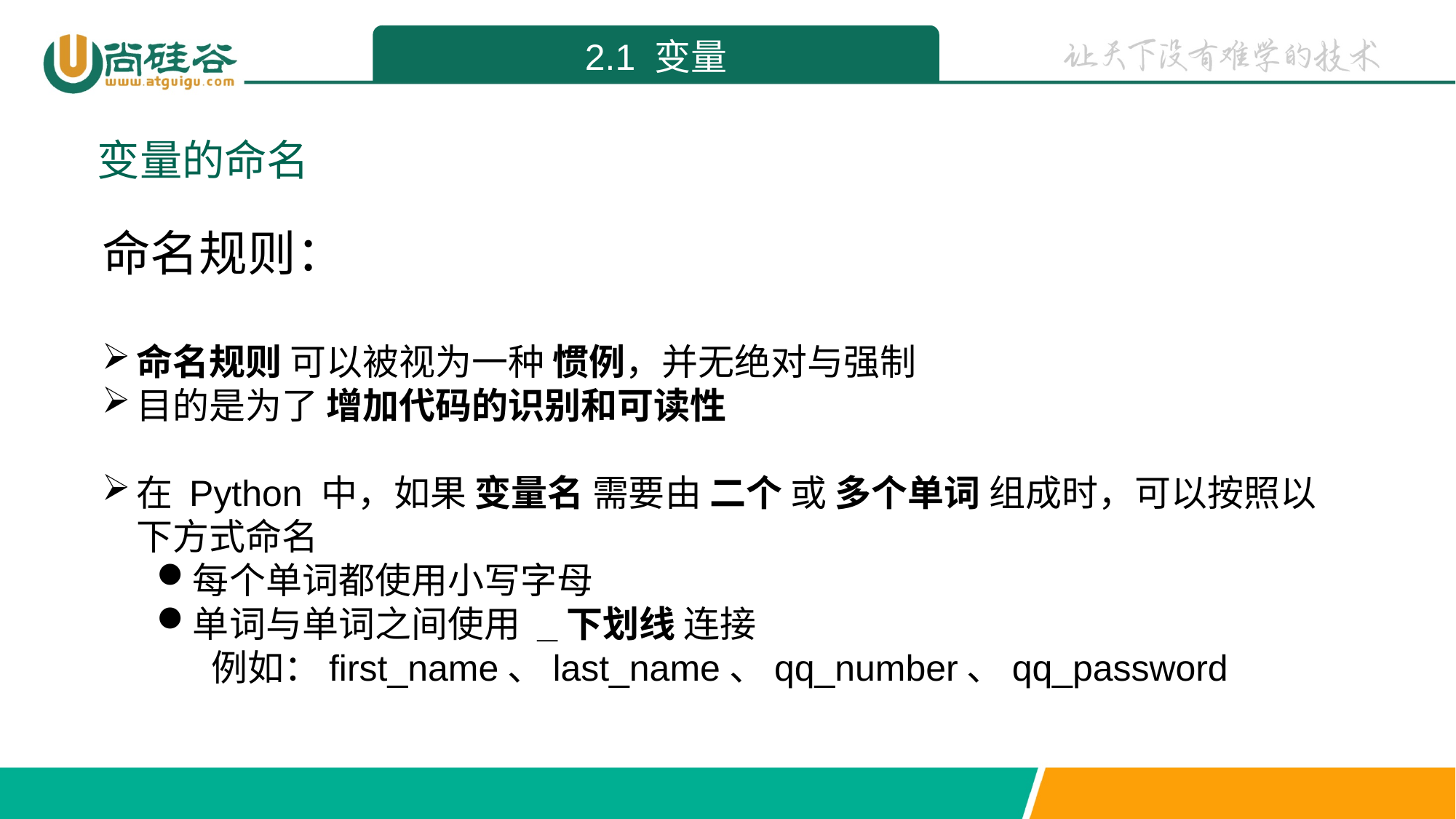

2.1 变量
变量的命名
命名规则：

命名规则 可以被视为一种 惯例，并无绝对与强制
目的是为了 增加代码的识别和可读性

在 Python 中，如果 变量名 需要由 二个 或 多个单词 组成时，可以按照以下方式命名
每个单词都使用小写字母
单词与单词之间使用 _下划线 连接
例如：first_name、last_name、qq_number、qq_password